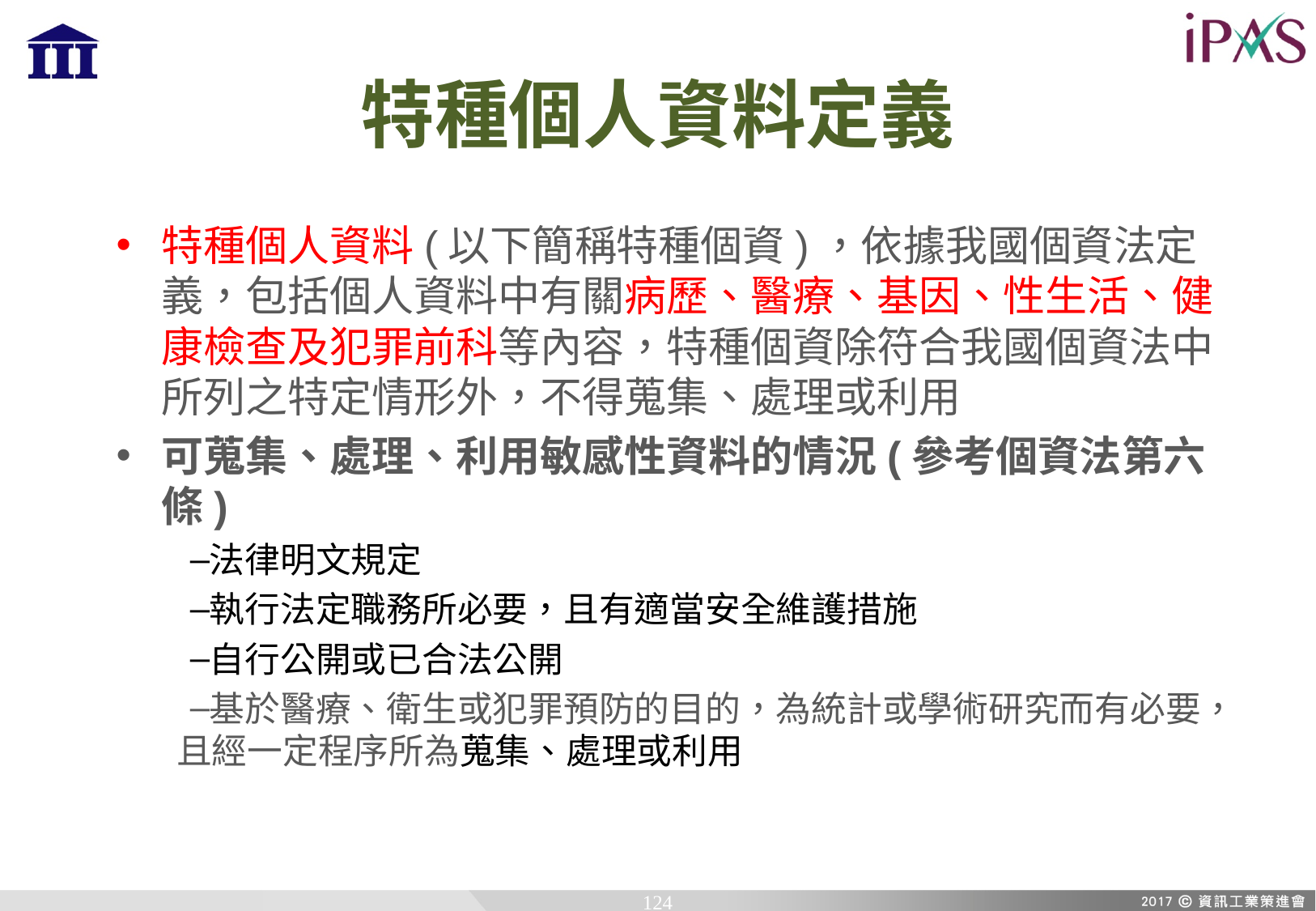

# 特種個人資料定義
特種個人資料(以下簡稱特種個資)，依據我國個資法定義，包括個人資料中有關病歷、醫療、基因、性生活、健康檢查及犯罪前科等內容，特種個資除符合我國個資法中所列之特定情形外，不得蒐集、處理或利用
可蒐集、處理、利用敏感性資料的情況(參考個資法第六條)
法律明文規定
執行法定職務所必要，且有適當安全維護措施
自行公開或已合法公開
基於醫療、衛生或犯罪預防的目的，為統計或學術研究而有必要，且經一定程序所為蒐集、處理或利用
124